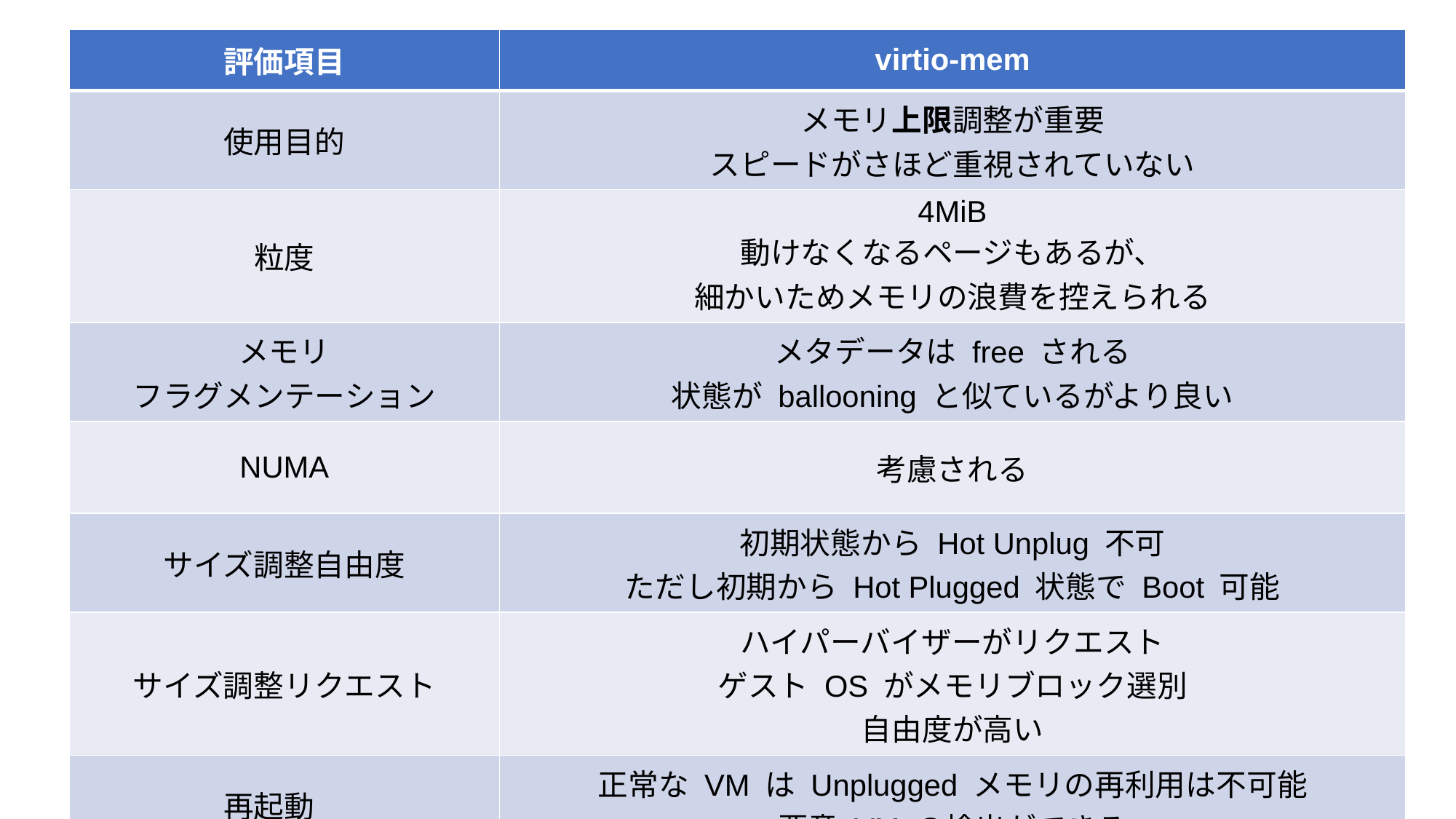

| 評価項目 | virtio-mem |
| --- | --- |
| 使用目的 | メモリ上限調整が重要 スピードがさほど重視されていない |
| 粒度 | 4MiB 動けなくなるページもあるが、 細かいためメモリの浪費を控えられる |
| メモリ フラグメンテーション | メタデータは free される 状態が ballooning と似ているがより良い |
| NUMA | 考慮される |
| サイズ調整自由度 | 初期状態から Hot Unplug 不可 ただし初期から Hot Plugged 状態で Boot 可能 |
| サイズ調整リクエスト | ハイパーバイザーがリクエスト ゲスト OS がメモリブロック選別 自由度が高い |
| 再起動 | 正常な VM は Unplugged メモリの再利用は不可能 悪意 VM の検出ができる |
20